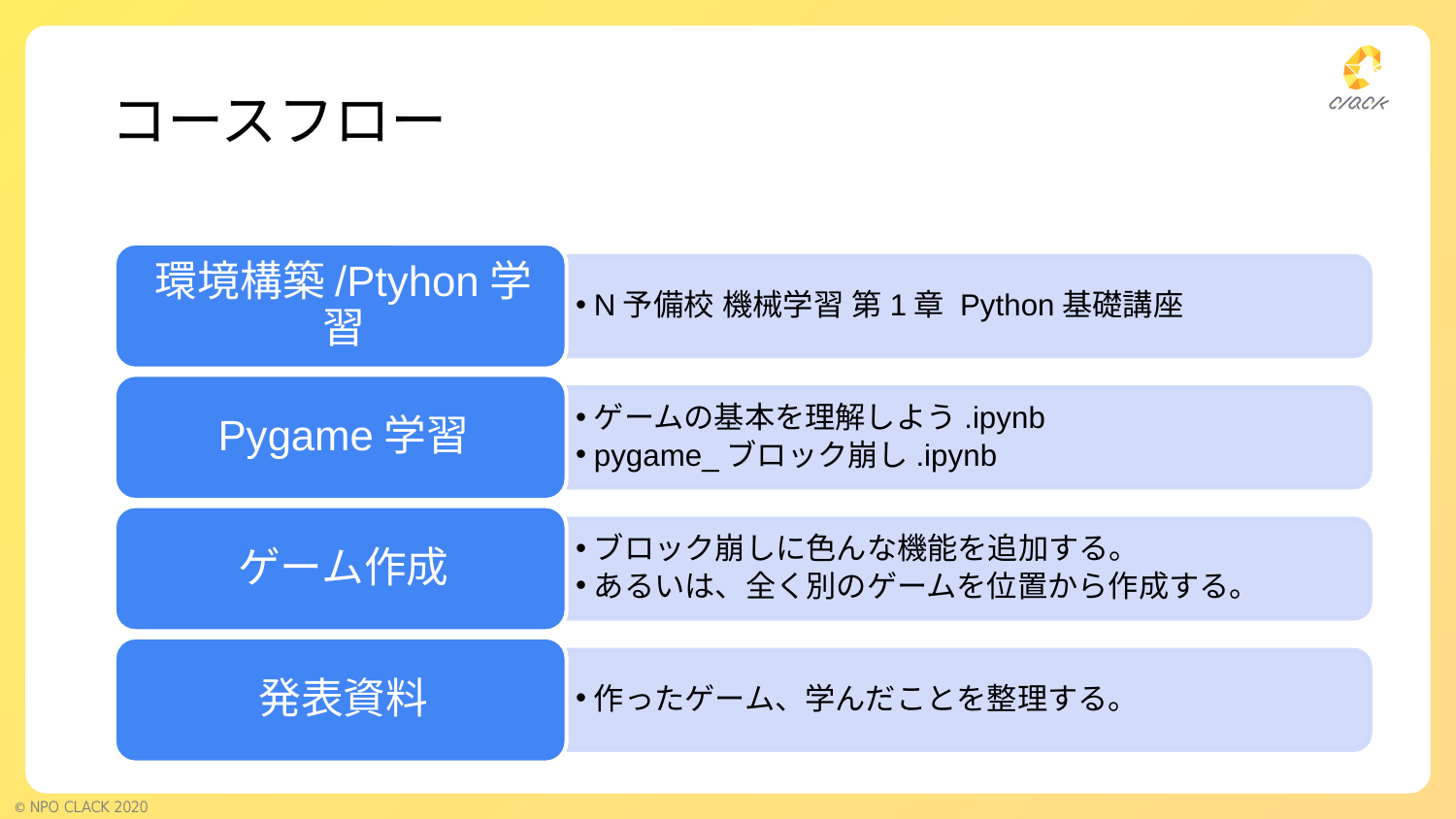

# コースフロー
N予備校 機械学習 第1章 Python基礎講座
環境構築/Ptyhon学習
ゲームの基本を理解しよう.ipynb
pygame_ブロック崩し.ipynb
Pygame学習
ブロック崩しに色んな機能を追加する。
あるいは、全く別のゲームを位置から作成する。
ゲーム作成
作ったゲーム、学んだことを整理する。
発表資料